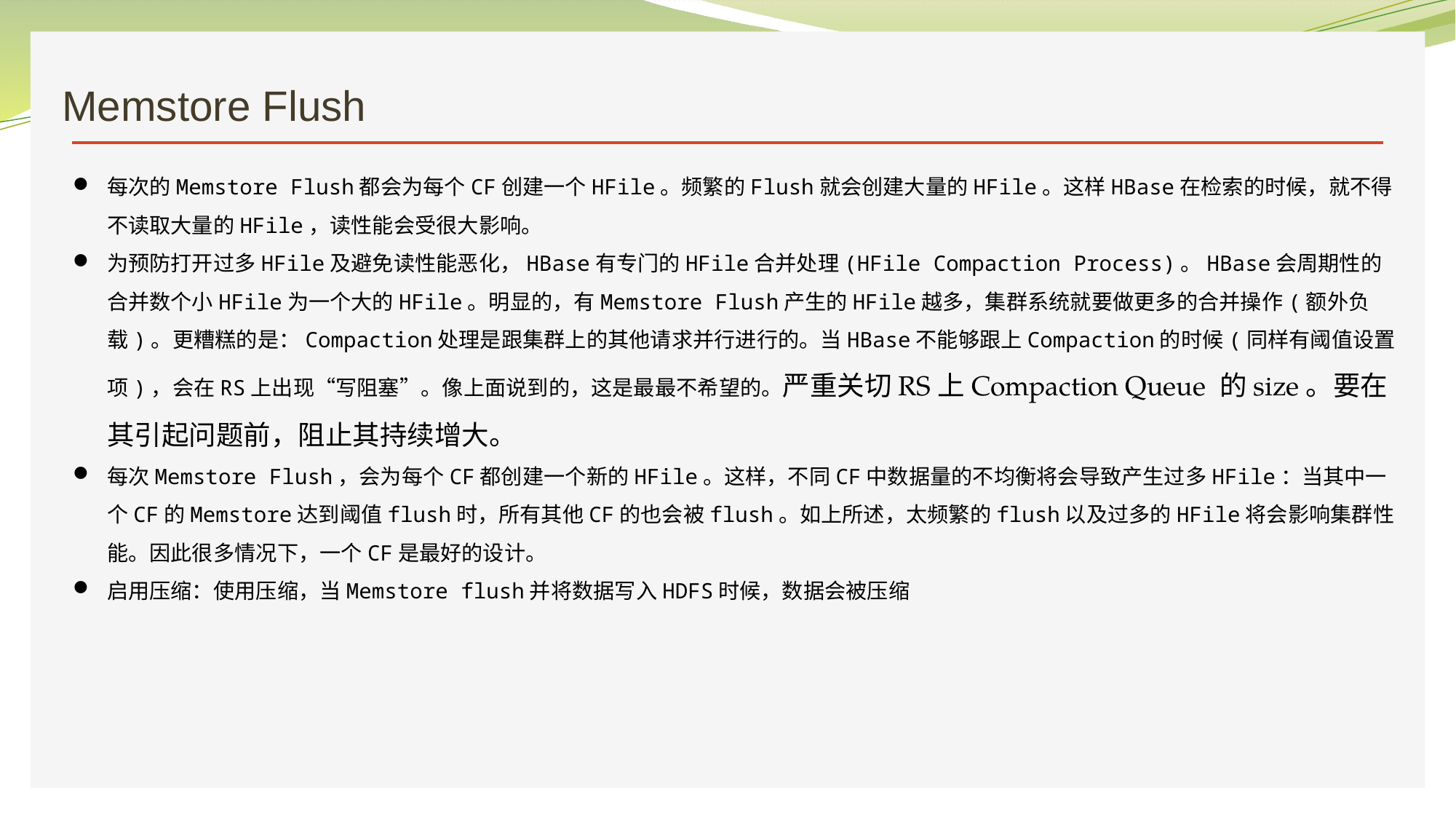

# Memstore Flush
每次的Memstore Flush都会为每个CF创建一个HFile。频繁的Flush就会创建大量的HFile。这样HBase在检索的时候，就不得不读取大量的HFile，读性能会受很大影响。
为预防打开过多HFile及避免读性能恶化，HBase有专门的HFile合并处理(HFile Compaction Process)。HBase会周期性的合并数个小HFile为一个大的HFile。明显的，有Memstore Flush产生的HFile越多，集群系统就要做更多的合并操作(额外负载)。更糟糕的是：Compaction处理是跟集群上的其他请求并行进行的。当HBase不能够跟上Compaction的时候(同样有阈值设置项)，会在RS上出现“写阻塞”。像上面说到的，这是最最不希望的。严重关切RS上Compaction Queue 的size。要在其引起问题前，阻止其持续增大。
每次Memstore Flush，会为每个CF都创建一个新的HFile。这样，不同CF中数据量的不均衡将会导致产生过多HFile：当其中一个CF的Memstore达到阈值flush时，所有其他CF的也会被flush。如上所述，太频繁的flush以及过多的HFile将会影响集群性能。因此很多情况下，一个CF是最好的设计。
启用压缩：使用压缩，当Memstore flush并将数据写入HDFS时候，数据会被压缩